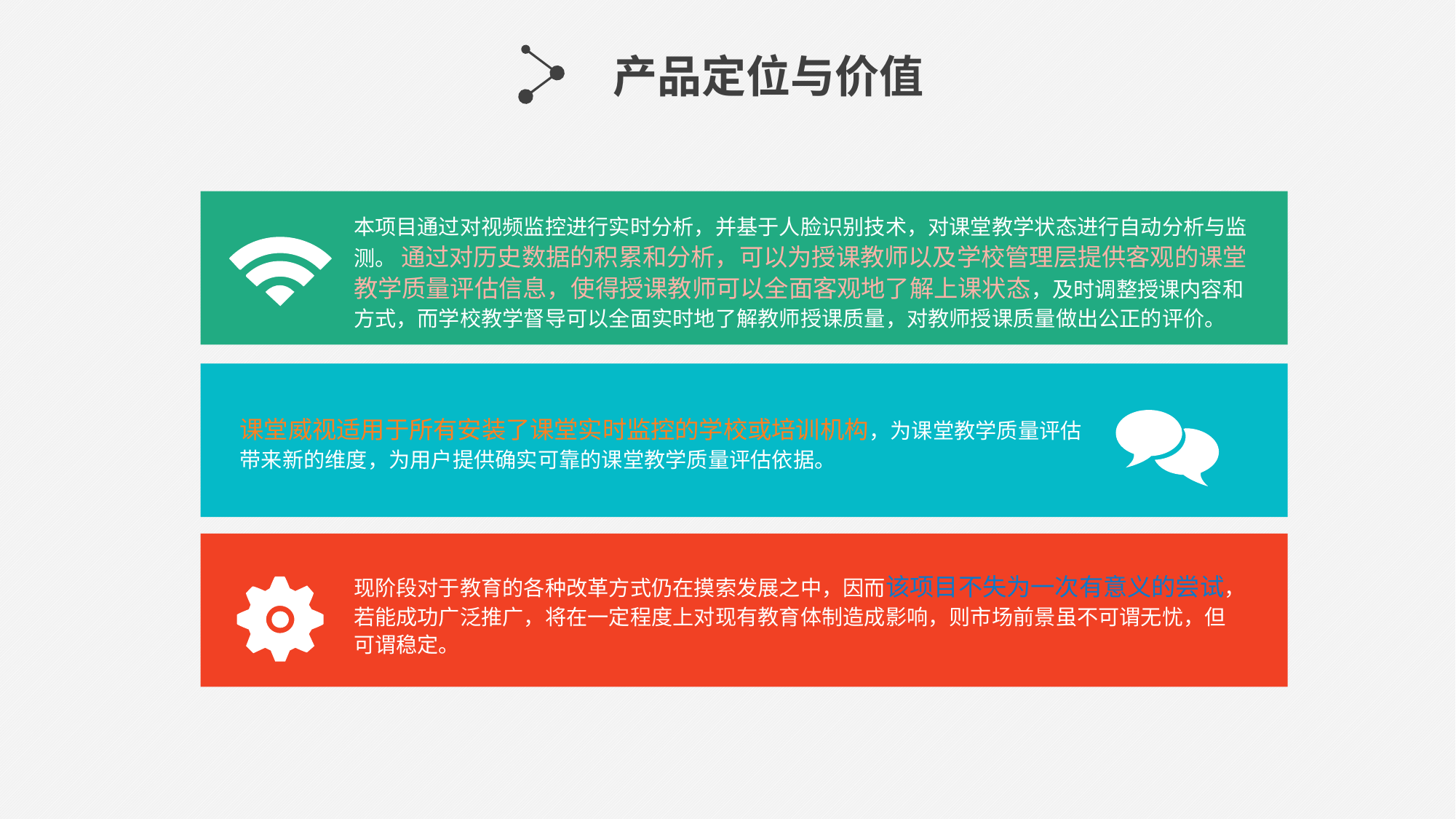

产品定位与价值

本项目通过对视频监控进行实时分析，并基于人脸识别技术，对课堂教学状态进行自动分析与监测。 通过对历史数据的积累和分析，可以为授课教师以及学校管理层提供客观的课堂教学质量评估信息，使得授课教师可以全面客观地了解上课状态，及时调整授课内容和方式，而学校教学督导可以全面实时地了解教师授课质量，对教师授课质量做出公正的评价。

课堂威视适用于所有安装了课堂实时监控的学校或培训机构，为课堂教学质量评估带来新的维度，为用户提供确实可靠的课堂教学质量评估依据。

现阶段对于教育的各种改革方式仍在摸索发展之中，因而该项目不失为一次有意义的尝试，若能成功广泛推广，将在一定程度上对现有教育体制造成影响，则市场前景虽不可谓无忧，但可谓稳定。